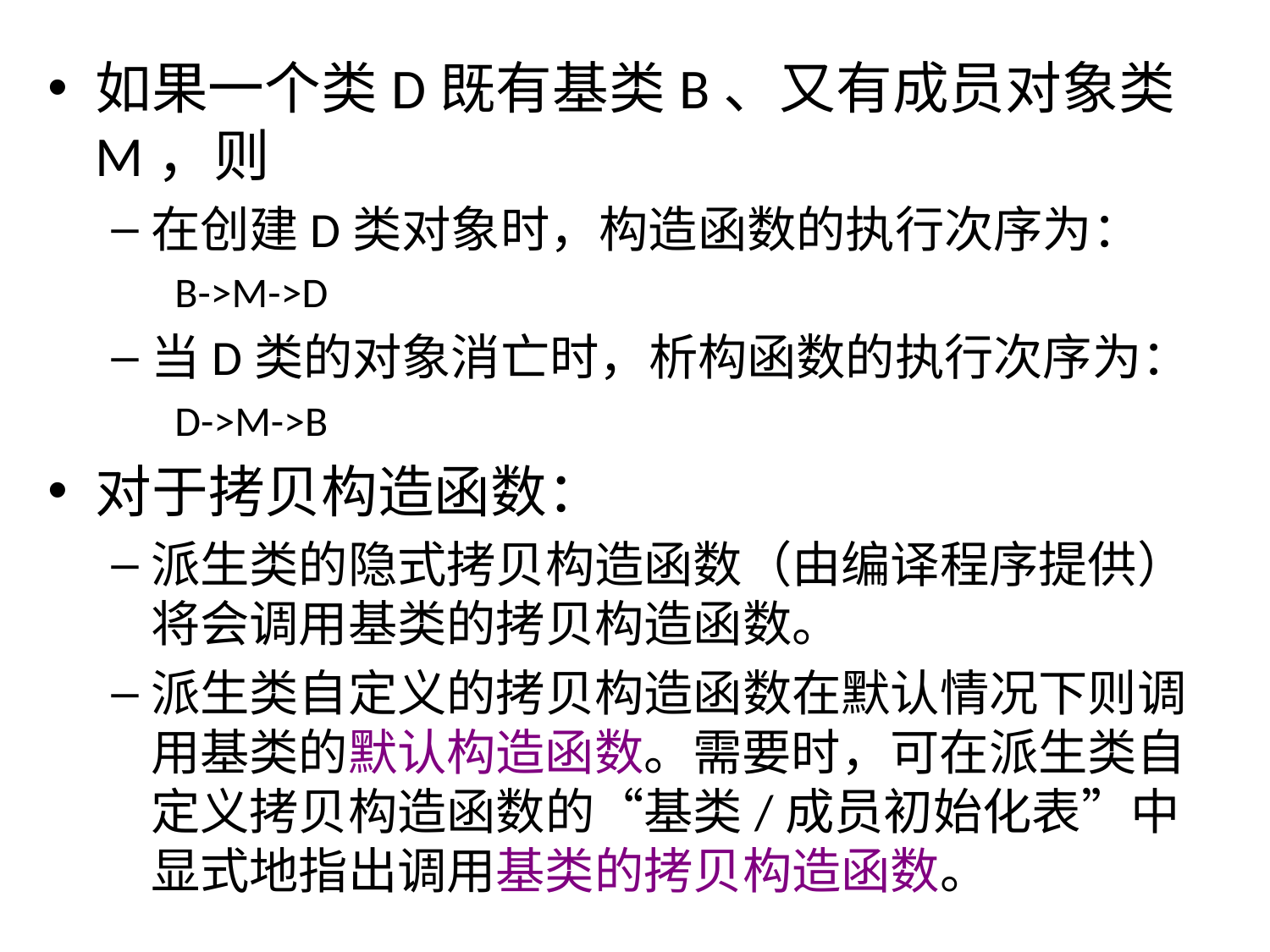

如果一个类D既有基类B、又有成员对象类M，则
在创建D类对象时，构造函数的执行次序为：
B->M->D
当D类的对象消亡时，析构函数的执行次序为：
D->M->B
对于拷贝构造函数：
派生类的隐式拷贝构造函数（由编译程序提供）将会调用基类的拷贝构造函数。
派生类自定义的拷贝构造函数在默认情况下则调用基类的默认构造函数。需要时，可在派生类自定义拷贝构造函数的“基类/成员初始化表”中显式地指出调用基类的拷贝构造函数。